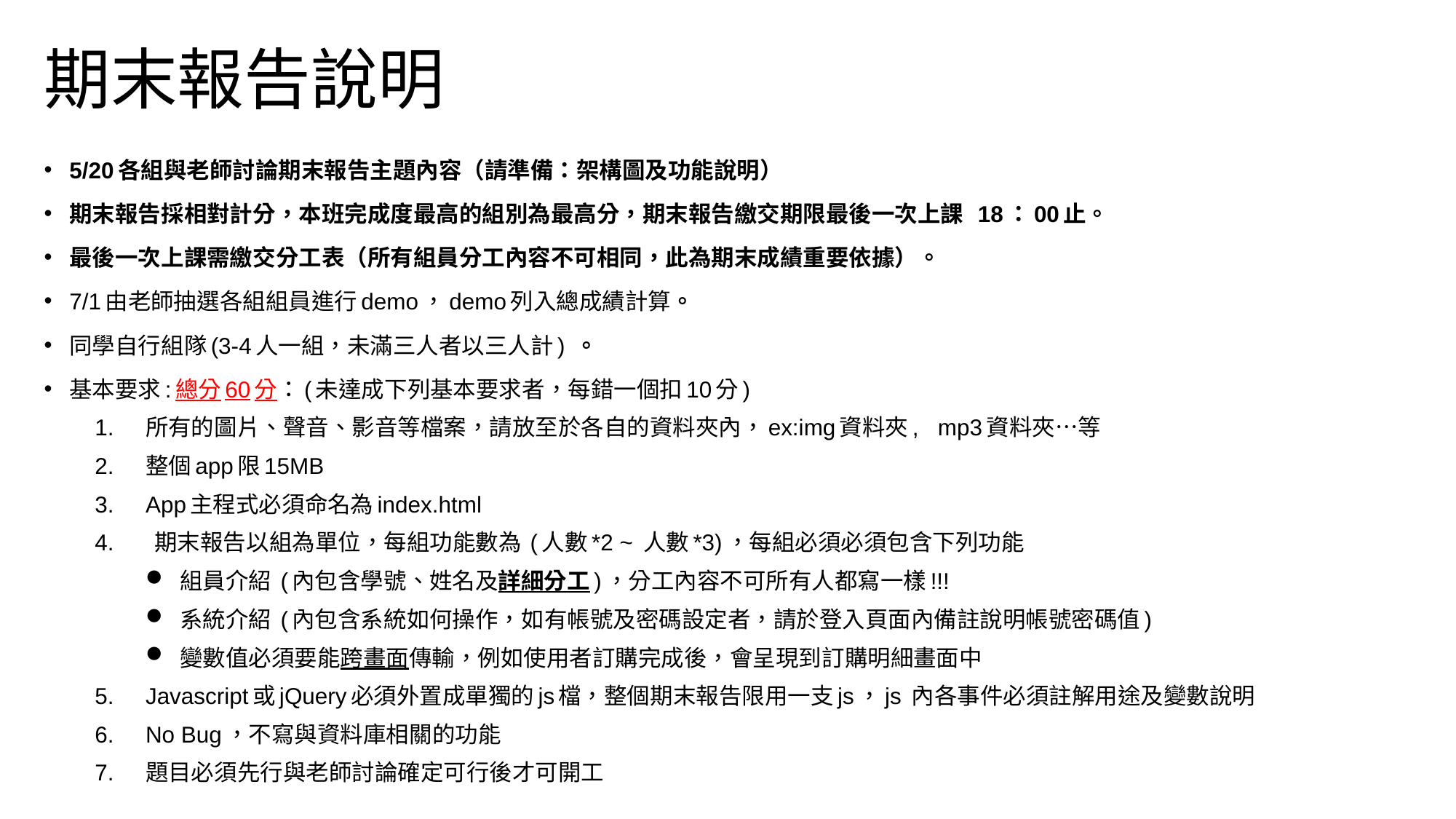

# 期末報告說明

5/20各組與老師討論期末報告主題內容（請準備：架構圖及功能說明）
期末報告採相對計分，本班完成度最高的組別為最高分，期末報告繳交期限最後一次上課  18：00止。
最後一次上課需繳交分工表（所有組員分工內容不可相同，此為期末成績重要依據）。
7/1由老師抽選各組組員進行demo，demo列入總成績計算。
同學自行組隊(3-4人一組，未滿三人者以三人計) 。
基本要求:總分60分：(未達成下列基本要求者，每錯一個扣10分)
所有的圖片、聲音、影音等檔案，請放至於各自的資料夾內，ex:img資料夾,   mp3資料夾…等
整個app限15MB
App主程式必須命名為index.html
 期末報告以組為單位，每組功能數為 (人數*2 ~ 人數*3)，每組必須必須包含下列功能
 組員介紹 (內包含學號、姓名及詳細分工)，分工內容不可所有人都寫一樣!!!
 系統介紹 (內包含系統如何操作，如有帳號及密碼設定者，請於登入頁面內備註說明帳號密碼值)
 變數值必須要能跨畫面傳輸，例如使用者訂購完成後，會呈現到訂購明細畫面中
Javascript或jQuery必須外置成單獨的js檔，整個期末報告限用一支js，js 內各事件必須註解用途及變數說明
No Bug，不寫與資料庫相關的功能
題目必須先行與老師討論確定可行後才可開工